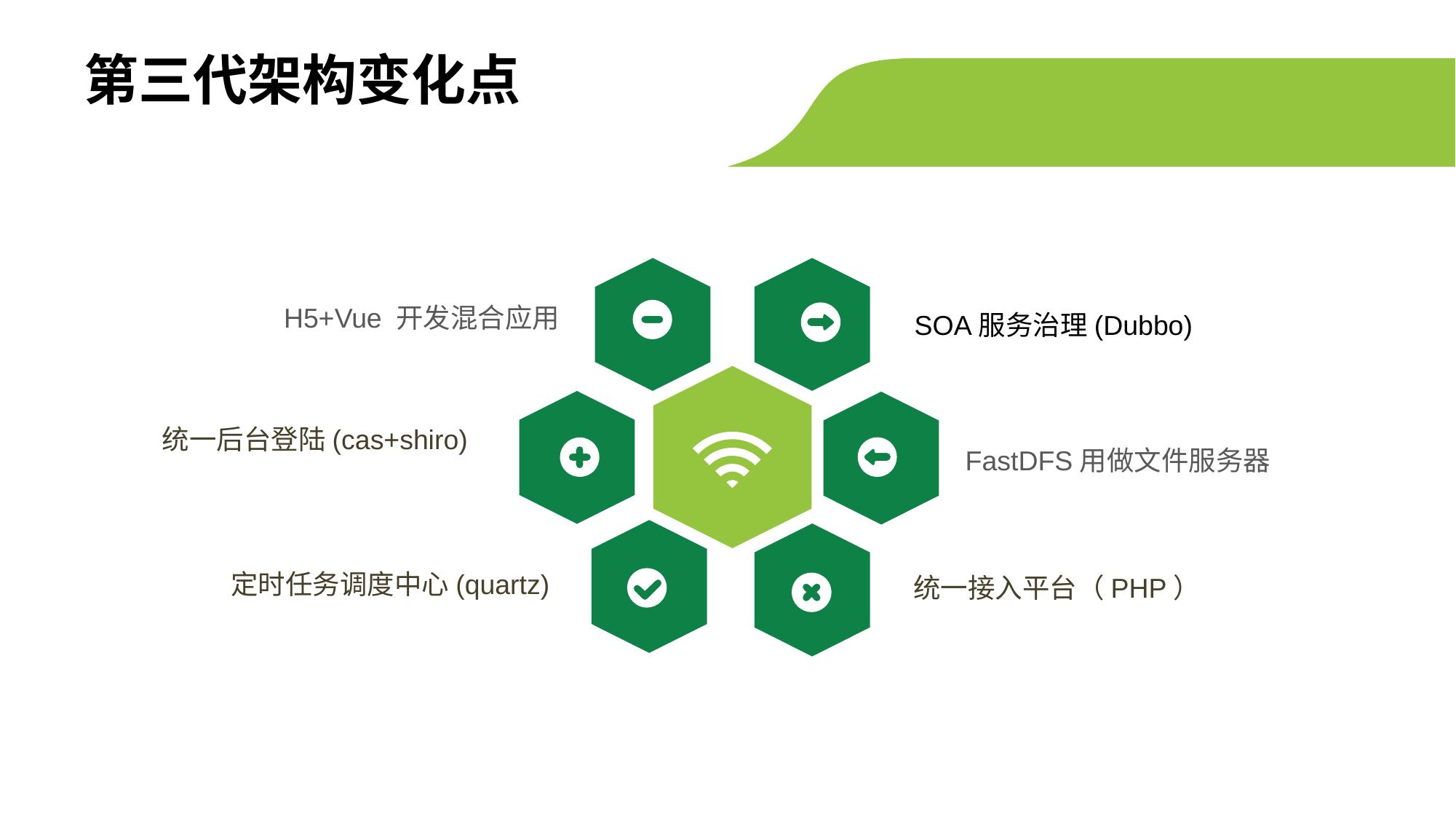

第三代架构变化点

H5+Vue 开发混合应用

SOA服务治理(Dubbo)

统一后台登陆(cas+shiro)

FastDFS用做文件服务器

定时任务调度中心(quartz)
统一接入平台（PHP）